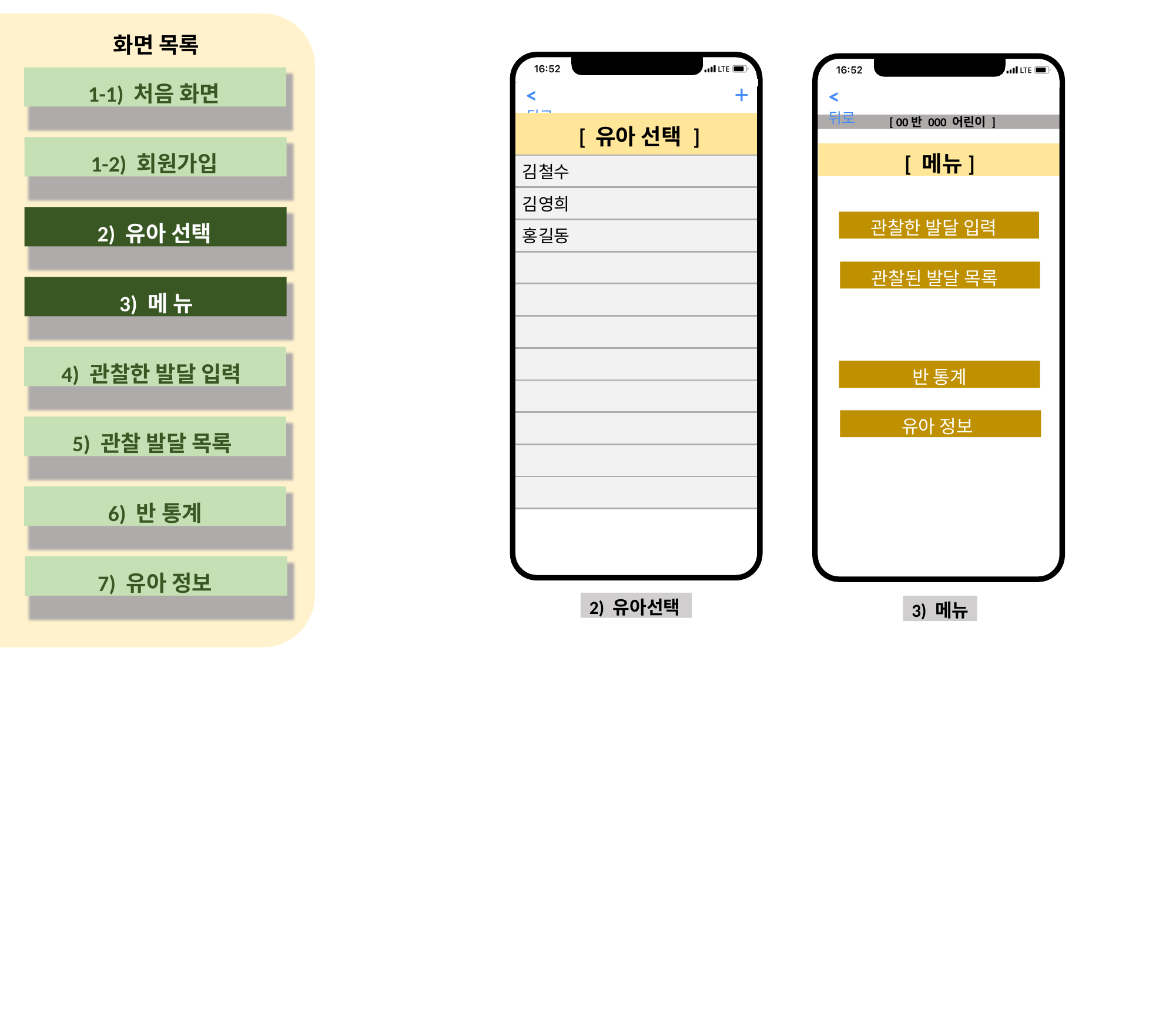

# 화면 목록

1-1) 처음 화면

+
<뒤로
<뒤로

| [ 유아 선택 ] |
| --- |
| 김철수 |
| 김영희 |
| 홍길동 |
|  |
|  |
|  |
|  |
|  |
|  |
|  |
|  |
[ 00반 000 어린이 ]
1-2) 회원가입

[ 메뉴]
2) 유아 선택

관찰한 발달 입력
관찰된 발달 목록
3) 메 뉴

4) 관찰한 발달 입력

반 통계
유아 정보
5) 관찰 발달 목록

6) 반 통계

7) 유아 정보

2) 유아선택
3) 메뉴